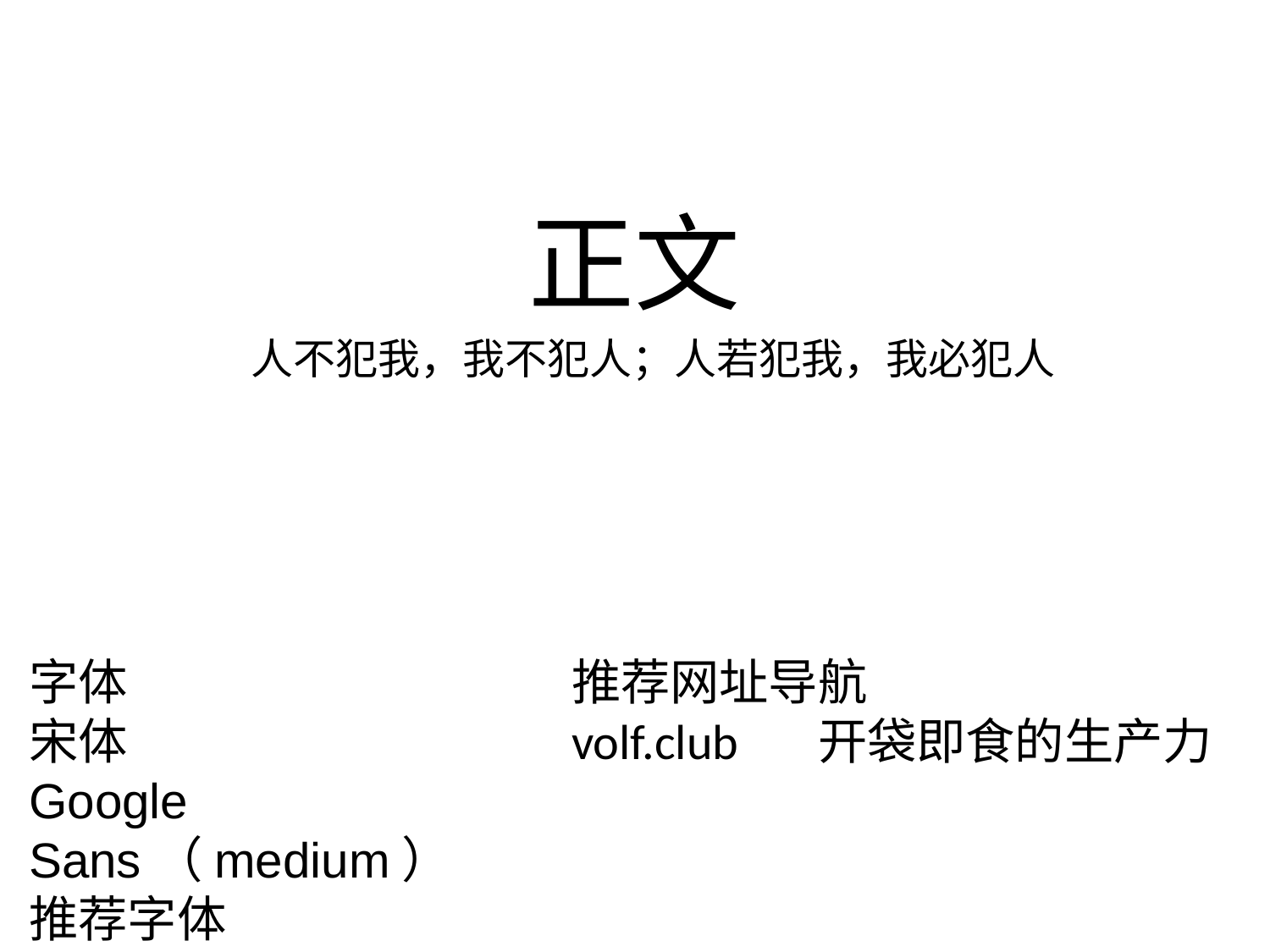

# 正文
人不犯我，我不犯人；人若犯我，我必犯人
推荐网址导航
volf.club      开袋即食的生产力
字体
宋体
Google Sans（medium）
推荐字体
筑紫a丸（sleek）